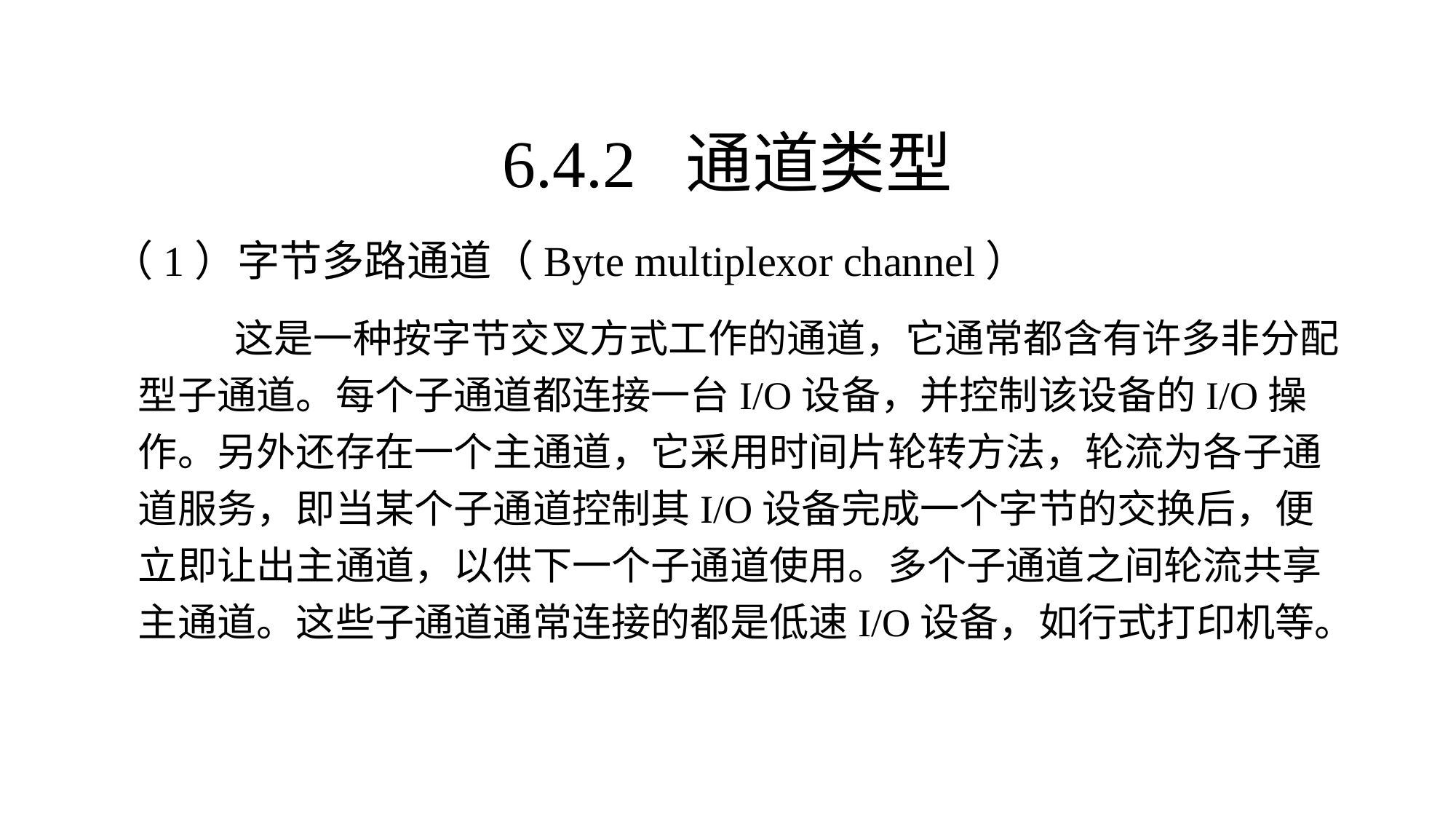

（1）字节多路通道（Byte multiplexor channel）
            这是一种按字节交叉方式工作的通道，它通常都含有许多非分配型子通道。每个子通道都连接一台I/O设备，并控制该设备的I/O操作。另外还存在一个主通道，它采用时间片轮转方法，轮流为各子通道服务，即当某个子通道控制其I/O设备完成一个字节的交换后，便立即让出主通道，以供下一个子通道使用。多个子通道之间轮流共享主通道。这些子通道通常连接的都是低速I/O设备，如行式打印机等。
6.4.2  通道类型
2